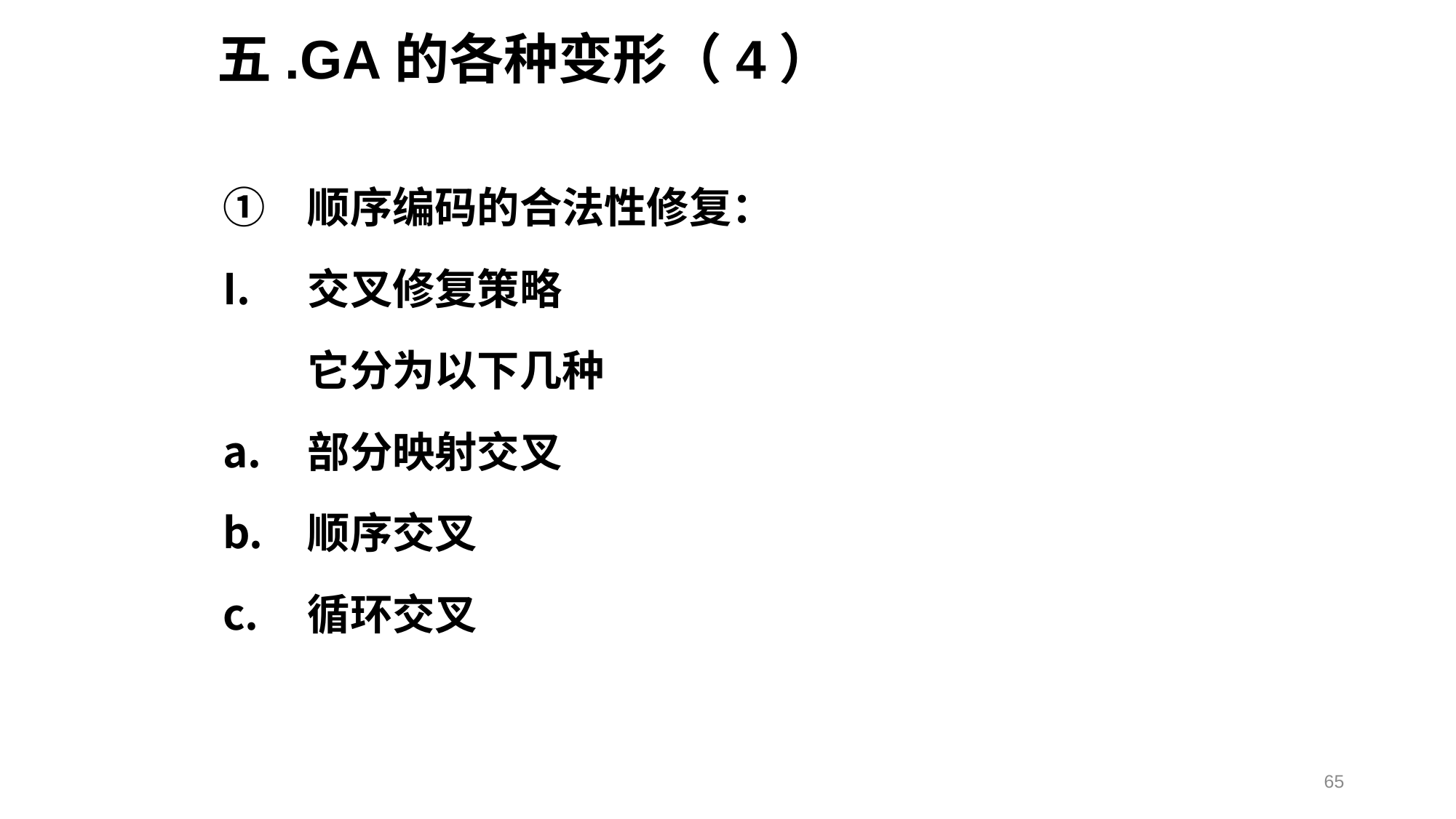

# 五.GA的各种变形（4）
顺序编码的合法性修复：
交叉修复策略
	它分为以下几种
部分映射交叉
顺序交叉
循环交叉
65